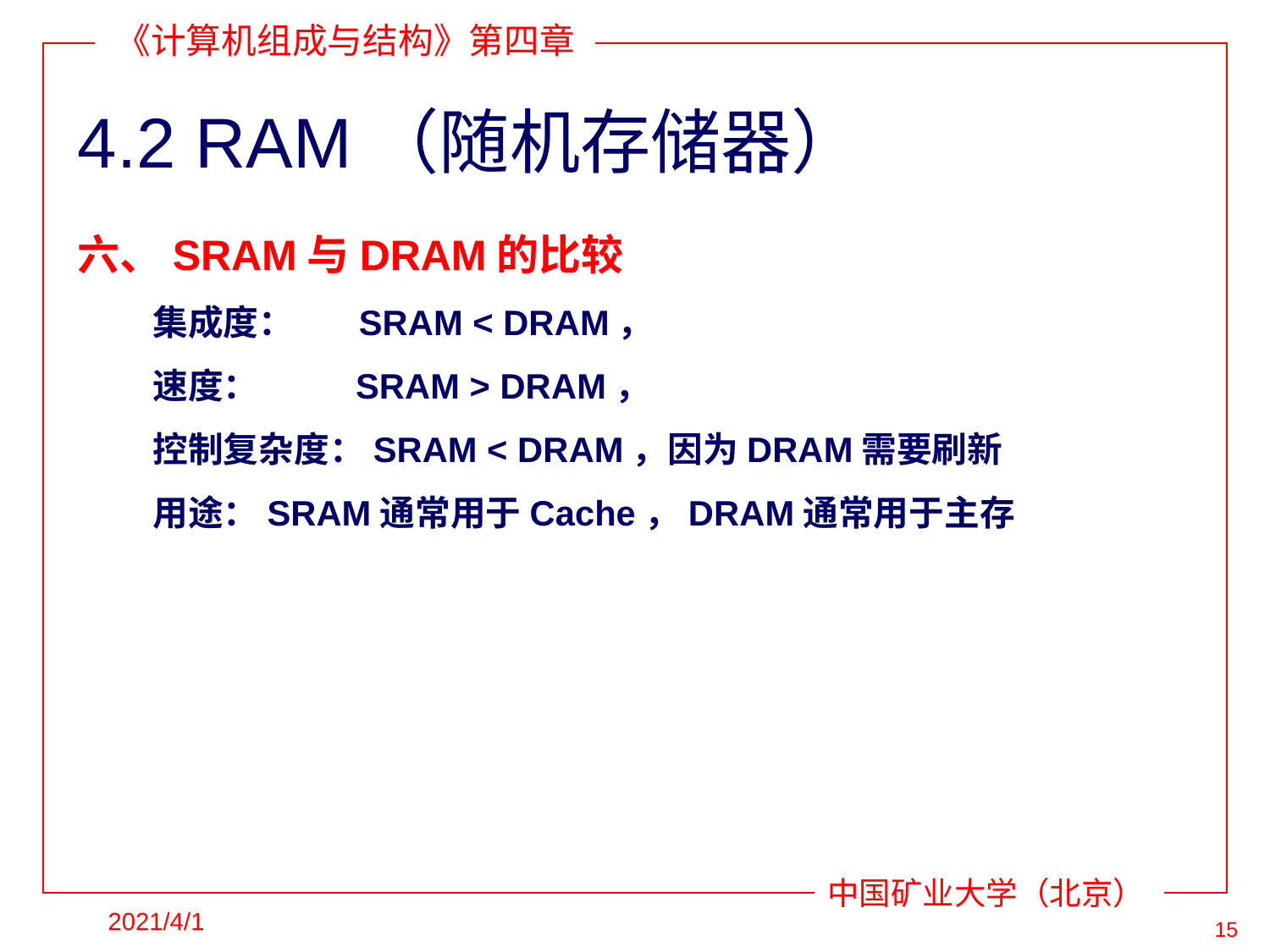

# 4.2 RAM（随机存储器）
六、SRAM与DRAM的比较
集成度：       SRAM < DRAM，
速度：           SRAM > DRAM，
控制复杂度：SRAM < DRAM，因为DRAM需要刷新
用途：SRAM通常用于Cache，DRAM通常用于主存

2021/4/1